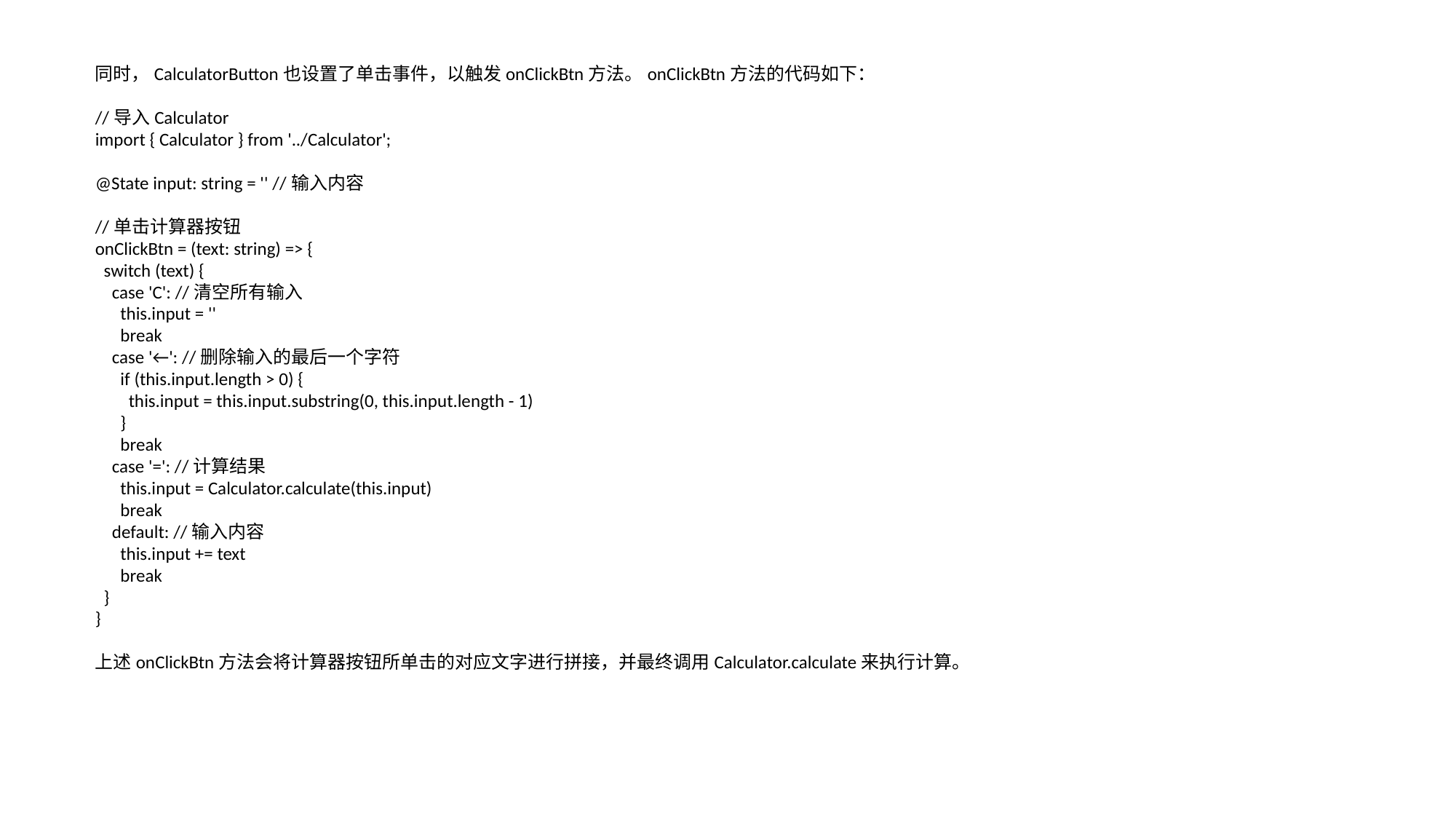

同时，CalculatorButton也设置了单击事件，以触发onClickBtn方法。onClickBtn方法的代码如下：

//导入Calculator
import { Calculator } from '../Calculator';

@State input: string = '' //输入内容

//单击计算器按钮
onClickBtn = (text: string) => {
  switch (text) {
    case 'C': //清空所有输入
      this.input = ''
      break
    case '←': //删除输入的最后一个字符
      if (this.input.length > 0) {
        this.input = this.input.substring(0, this.input.length - 1)
      }
      break
    case '=': //计算结果
      this.input = Calculator.calculate(this.input)
      break
    default: //输入内容
      this.input += text
      break
  }
}

上述onClickBtn方法会将计算器按钮所单击的对应文字进行拼接，并最终调用Calculator.calculate来执行计算。